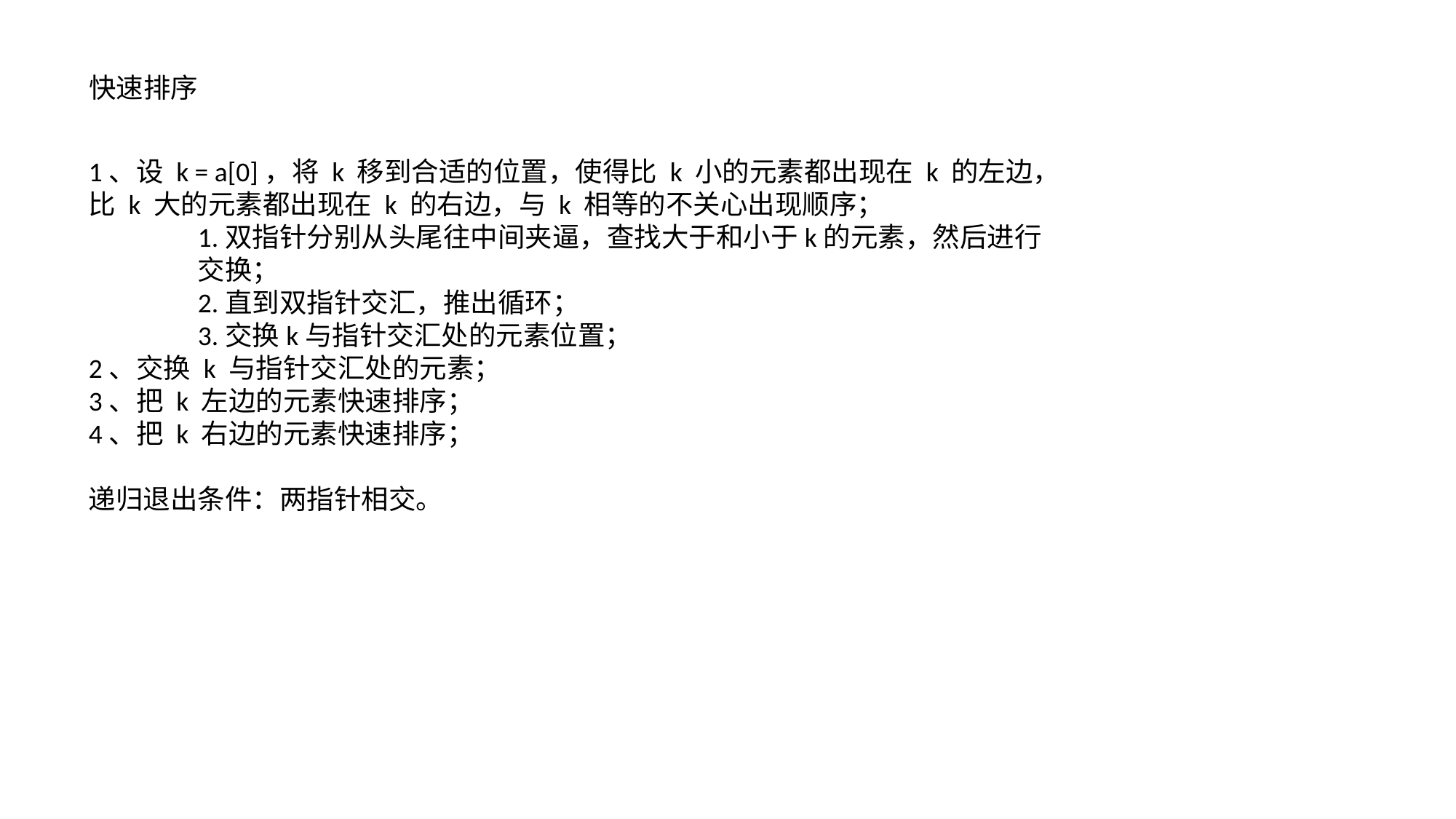

快速排序
1、设 k = a[0]，将 k 移到合适的位置，使得比 k 小的元素都出现在 k 的左边，
比 k 大的元素都出现在 k 的右边，与 k 相等的不关心出现顺序；
	1.双指针分别从头尾往中间夹逼，查找大于和小于k的元素，然后进行
	交换；
	2.直到双指针交汇，推出循环；
	3.交换k与指针交汇处的元素位置；
2、交换 k 与指针交汇处的元素；
3、把 k 左边的元素快速排序；
4、把 k 右边的元素快速排序；

递归退出条件：两指针相交。